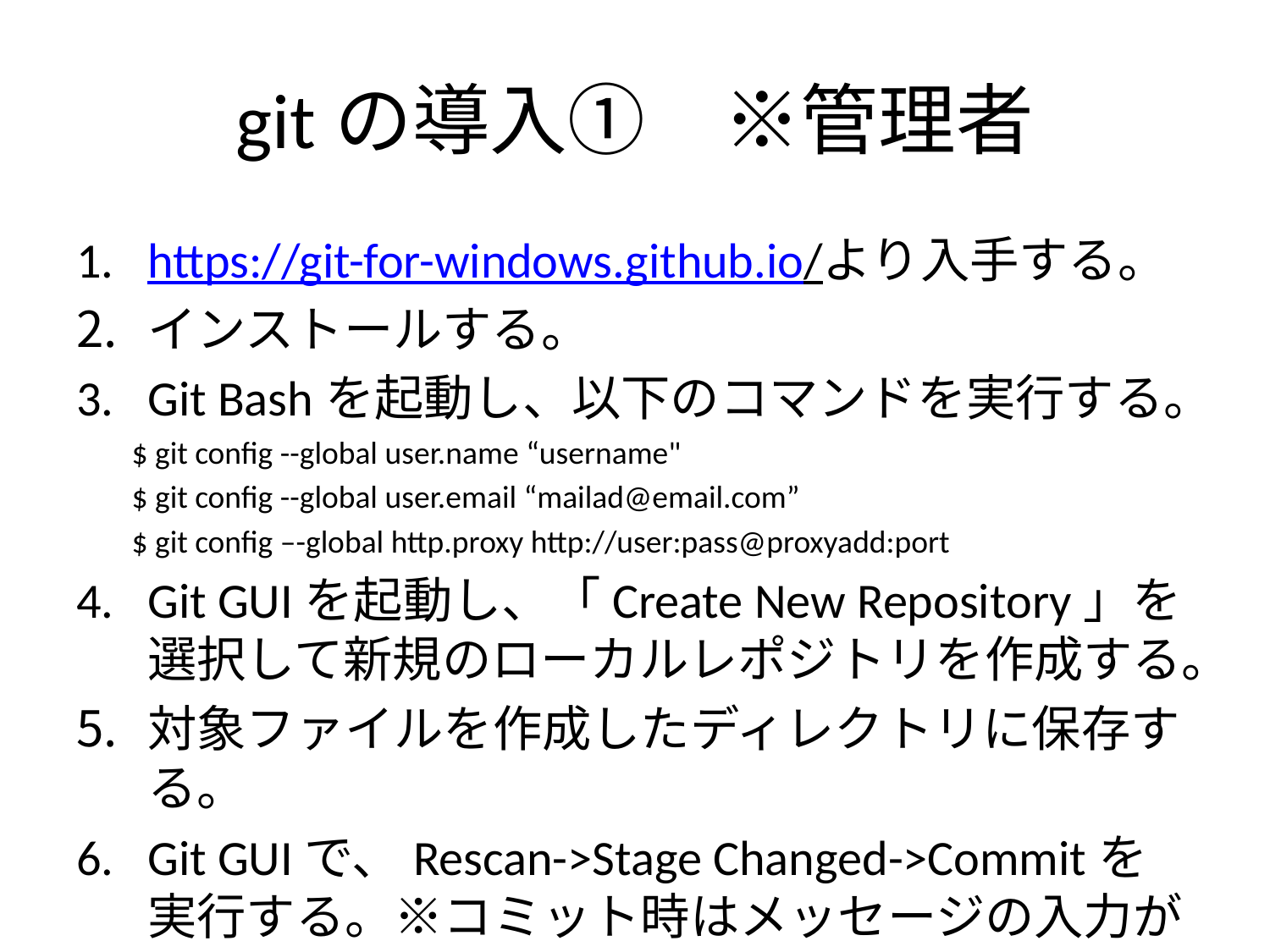

# gitの導入①　※管理者
https://git-for-windows.github.io/より入手する。
インストールする。
Git Bashを起動し、以下のコマンドを実行する。
$ git config --global user.name “username"
$ git config --global user.email “mailad@email.com”
$ git config –-global http.proxy http://user:pass@proxyadd:port
Git GUIを起動し、「Create New Repository」を選択して新規のローカルレポジトリを作成する。
対象ファイルを作成したディレクトリに保存する。
Git GUIで、Rescan->Stage Changed->Commitを実行する。※コミット時はメッセージの入力が必須。